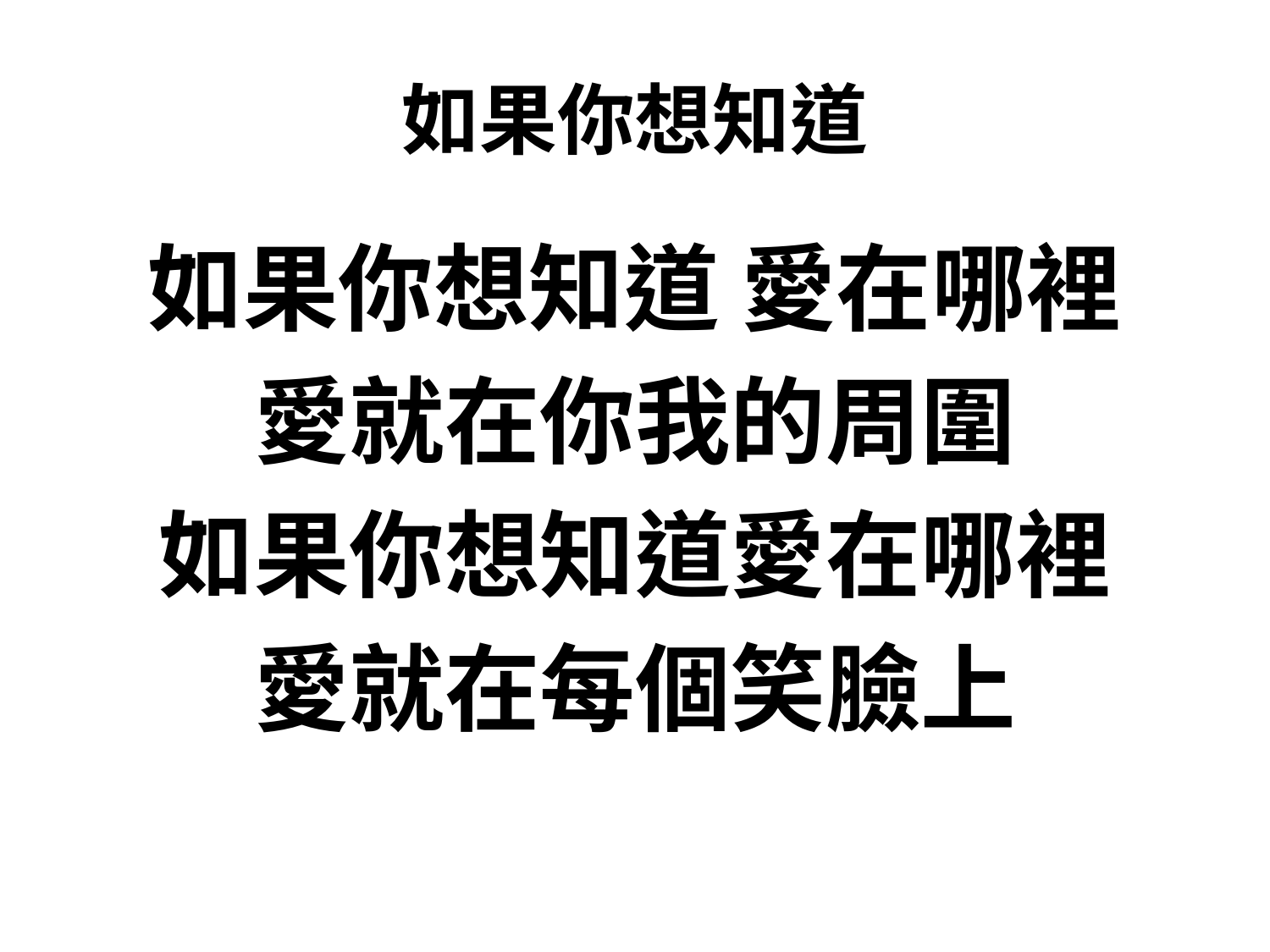

# 如果你想知道
如果你想知道 愛在哪裡
愛就在你我的周圍
如果你想知道愛在哪裡
愛就在每個笑臉上